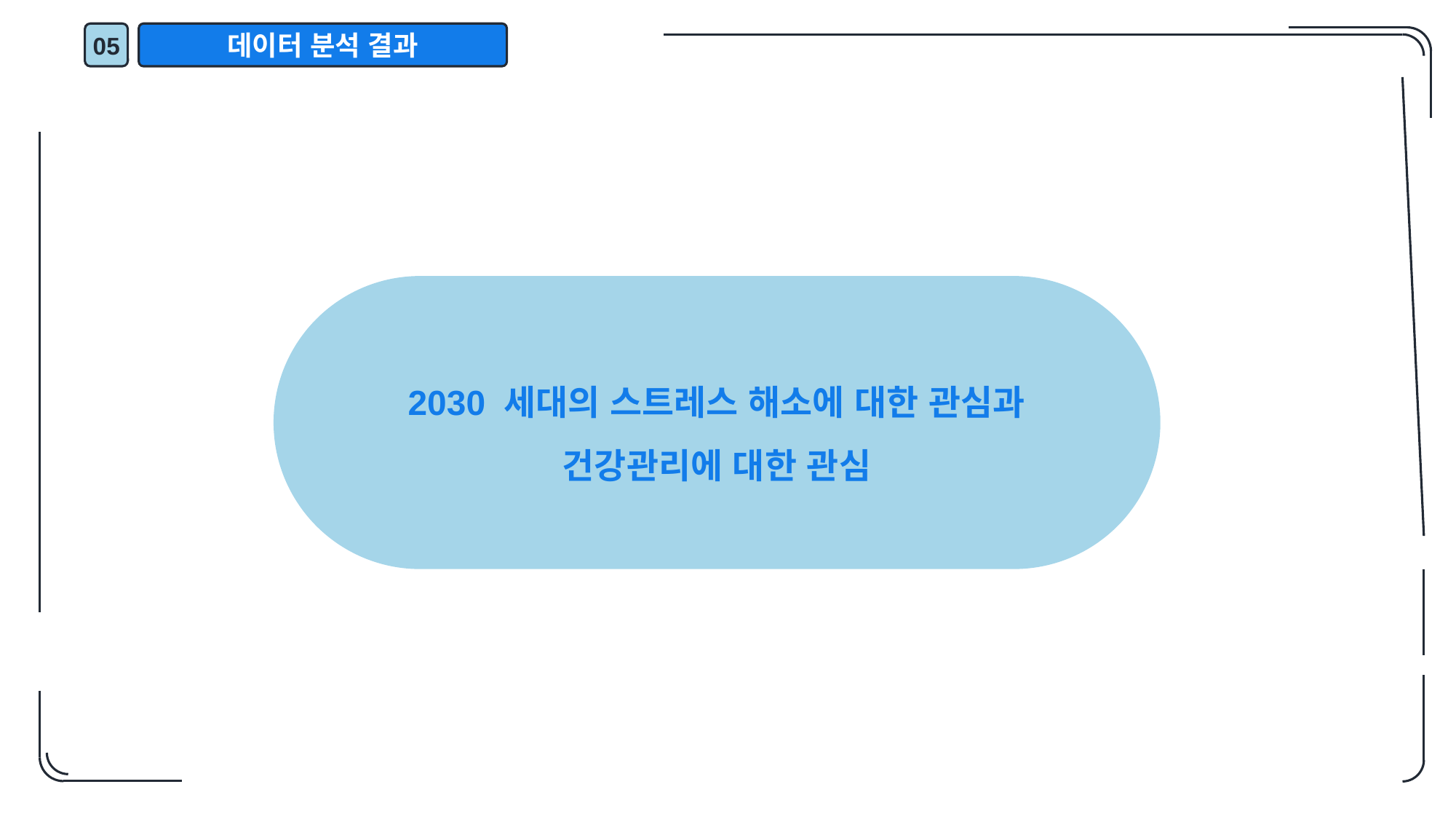

05
데이터 분석 결과

2030 세대의 스트레스 해소에 대한 관심과
건강관리에 대한 관심